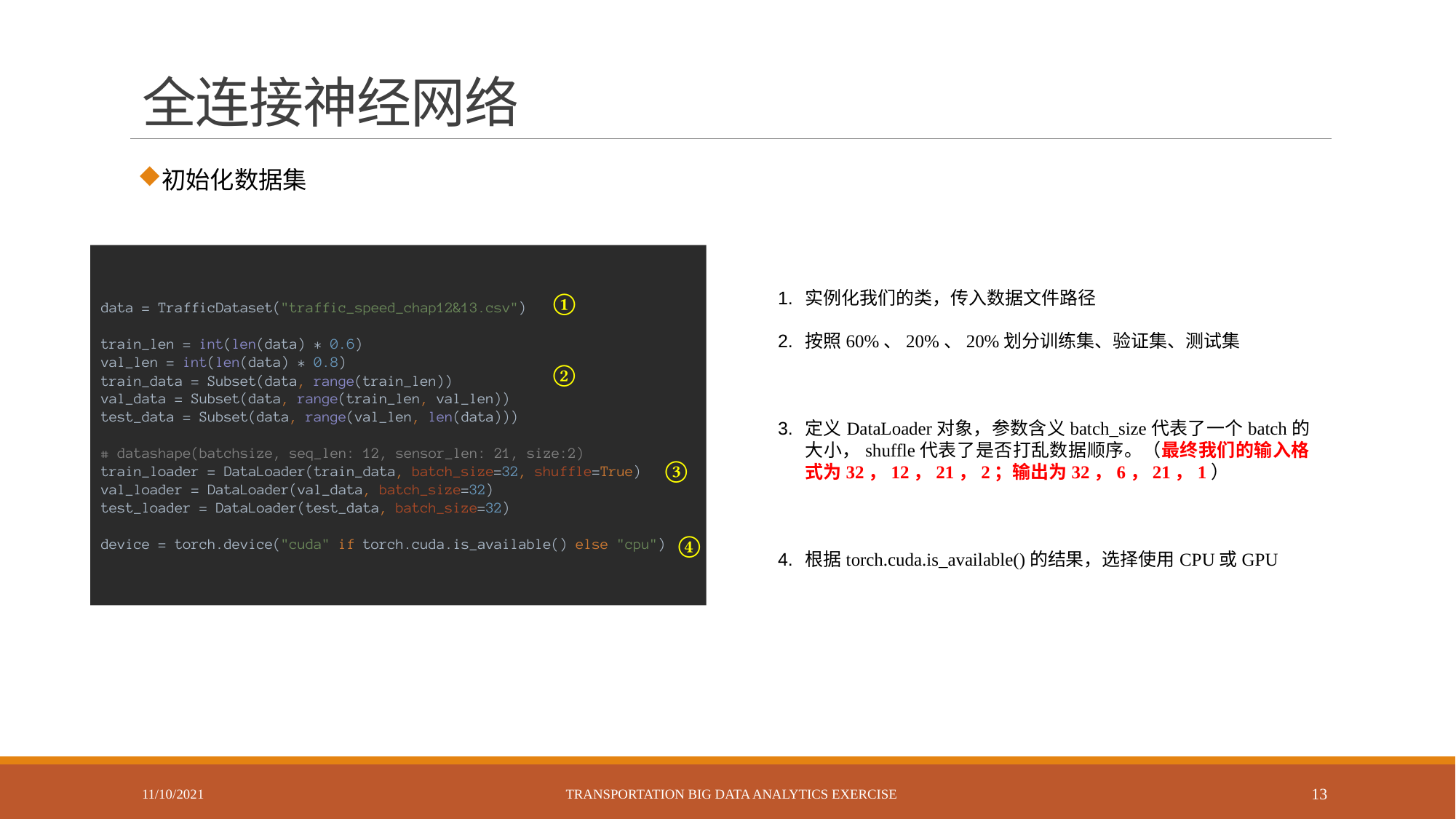

# 全连接神经网络
初始化数据集
data = TrafficDataset("traffic_speed_chap12&13.csv")
train_len = int(len(data) * 0.6)
val_len = int(len(data) * 0.8)
train_data = Subset(data, range(train_len))
val_data = Subset(data, range(train_len, val_len))
test_data = Subset(data, range(val_len, len(data)))
# datashape(batchsize, seq_len: 12, sensor_len: 21, size:2)
train_loader = DataLoader(train_data, batch_size=32, shuffle=True)
val_loader = DataLoader(val_data, batch_size=32)
test_loader = DataLoader(test_data, batch_size=32)
device = torch.device("cuda" if torch.cuda.is_available() else "cpu")
①
实例化我们的类，传入数据文件路径

按照60%、20%、20%划分训练集、验证集、测试集

定义DataLoader对象，参数含义batch_size代表了一个batch的大小，shuffle代表了是否打乱数据顺序。（最终我们的输入格式为32，12，21，2；输出为32，6，21，1）

根据torch.cuda.is_available()的结果，选择使用CPU或GPU
②
③
④
11/10/2021
Transportation Big Data Analytics eXERCISE
13